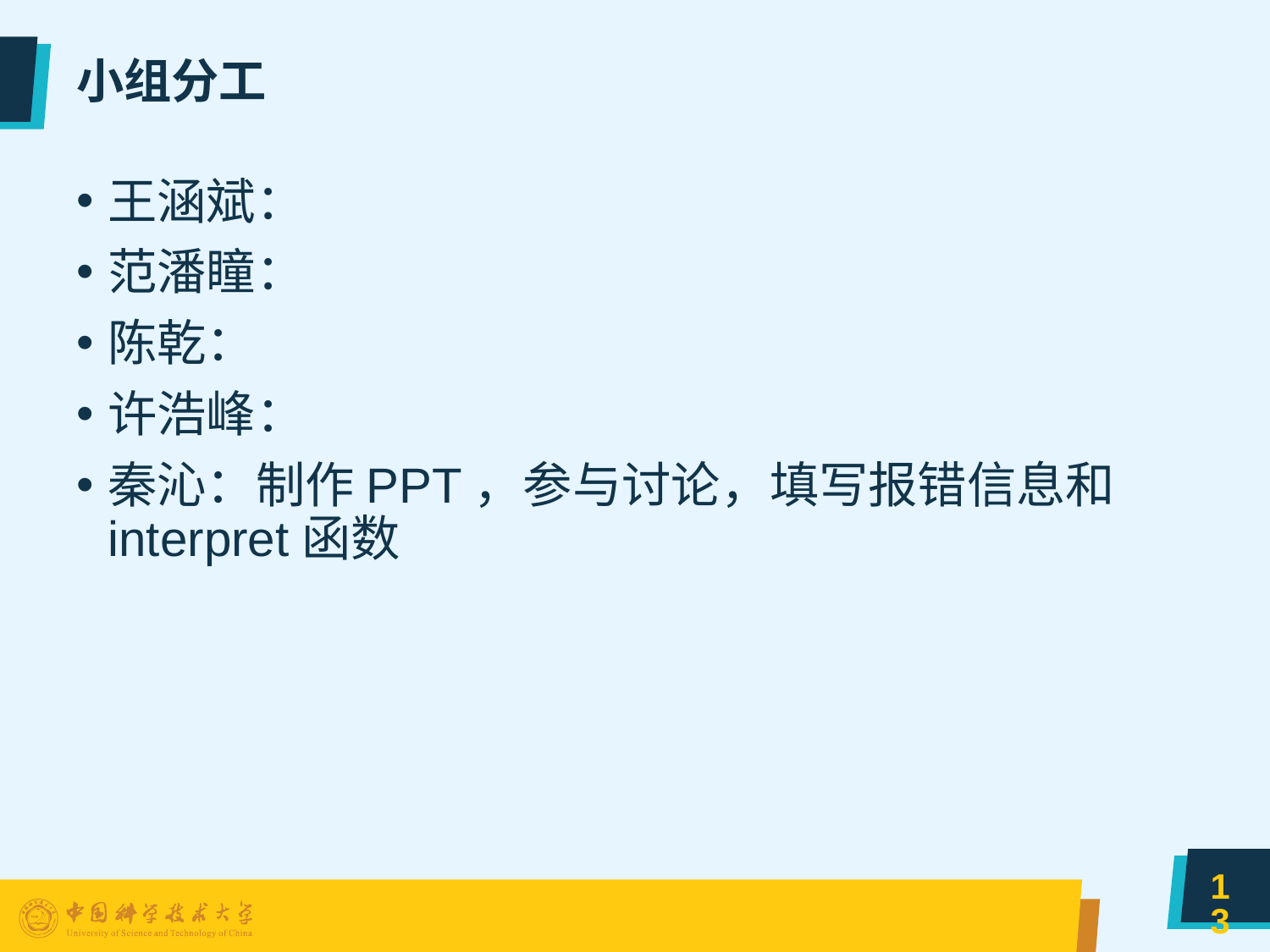

# 小组分工
王涵斌：
范潘瞳：
陈乾：
许浩峰：
秦沁：制作PPT，参与讨论，填写报错信息和interpret函数

13